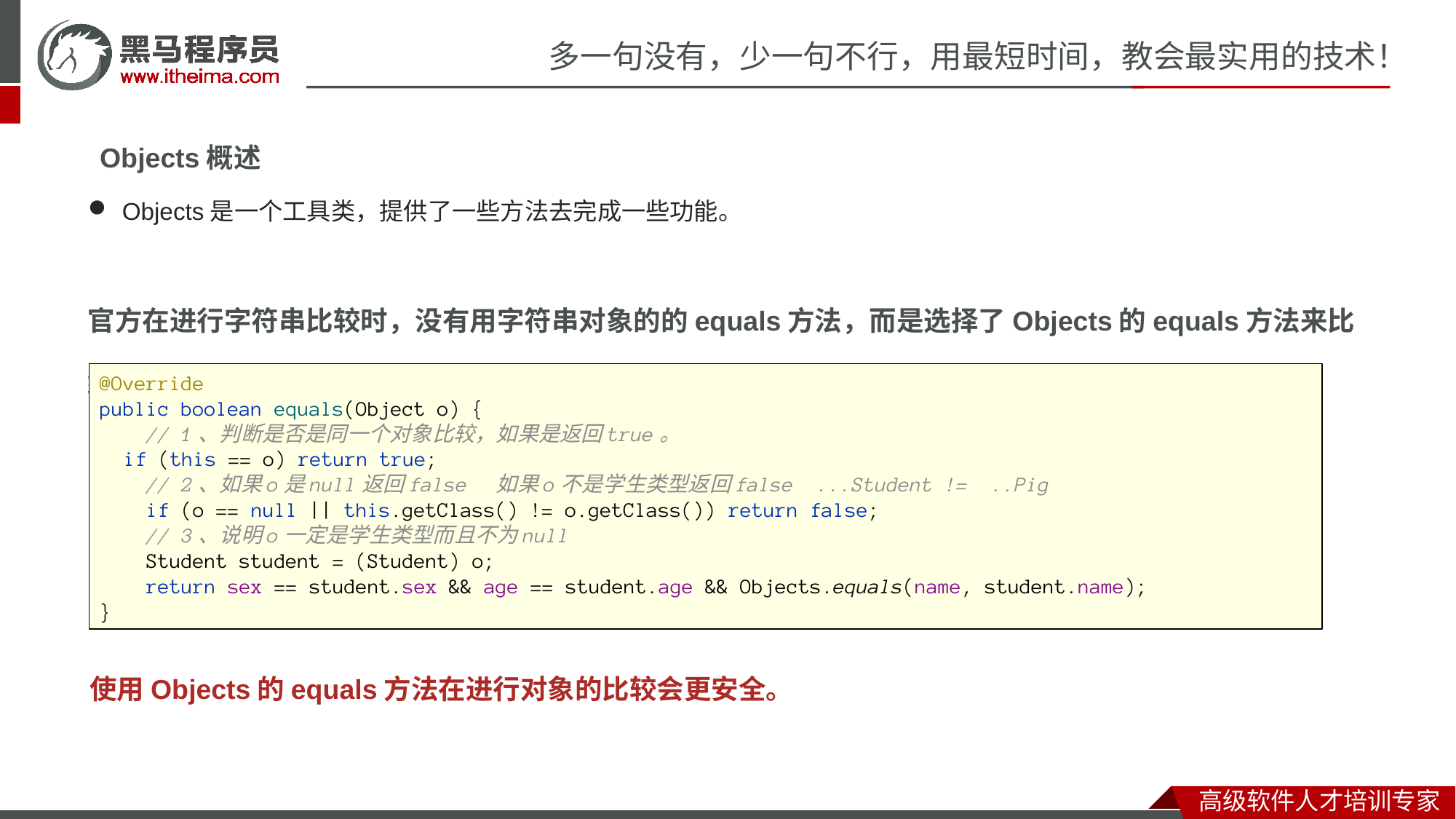

Objects概述
Objects是一个工具类，提供了一些方法去完成一些功能。
官方在进行字符串比较时，没有用字符串对象的的equals方法，而是选择了Objects的equals方法来比较。
@Override
public boolean equals(Object o) {
    // 1、判断是否是同一个对象比较，如果是返回true。
    if (this == o) return true;
    // 2、如果o是null返回false  如果o不是学生类型返回false  ...Student !=  ..Pig
    if (o == null || this.getClass() != o.getClass()) return false;
    // 3、说明o一定是学生类型而且不为null
    Student student = (Student) o;
    return sex == student.sex && age == student.age && Objects.equals(name, student.name);
}
使用Objects的equals方法在进行对象的比较会更安全。